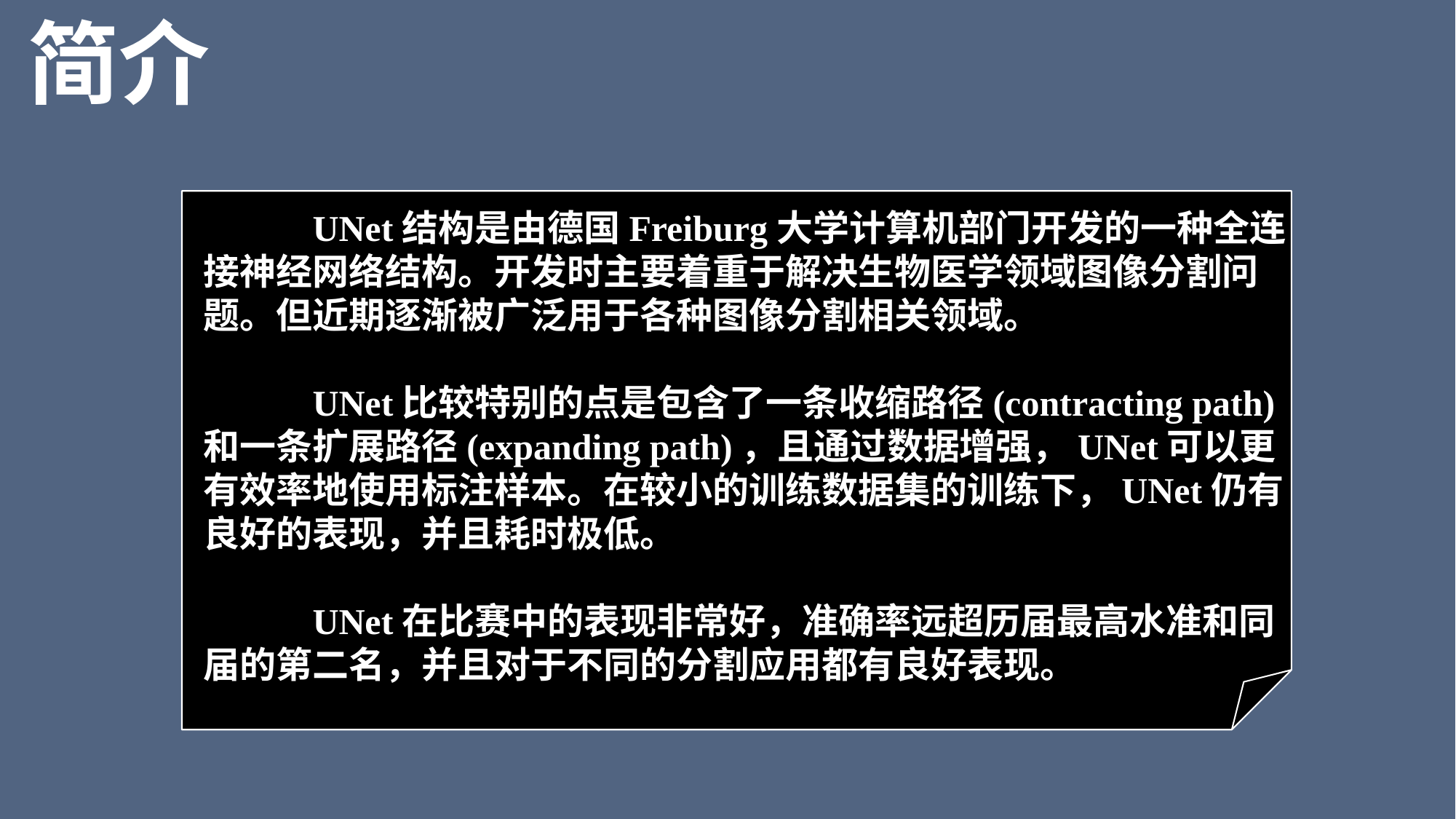

# 简介
	UNet结构是由德国Freiburg大学计算机部门开发的一种全连接神经网络结构。开发时主要着重于解决生物医学领域图像分割问题。但近期逐渐被广泛用于各种图像分割相关领域。

	UNet比较特别的点是包含了一条收缩路径(contracting path)和一条扩展路径(expanding path)，且通过数据增强，UNet可以更有效率地使用标注样本。在较小的训练数据集的训练下，UNet仍有良好的表现，并且耗时极低。

	UNet在比赛中的表现非常好，准确率远超历届最高水准和同届的第二名，并且对于不同的分割应用都有良好表现。